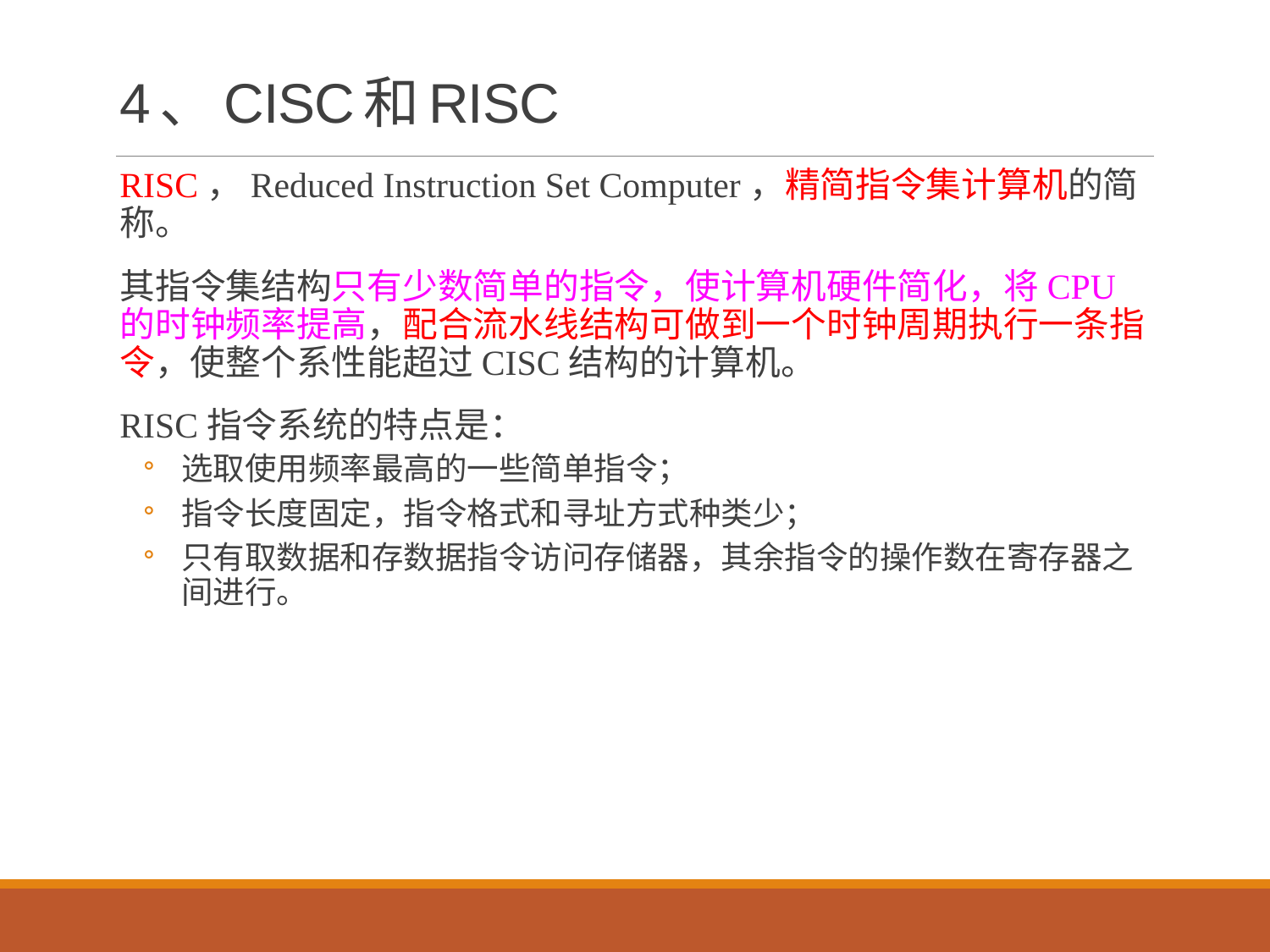

# 4、CISC和RISC
RISC，Reduced Instruction Set Computer，精简指令集计算机的简称。
其指令集结构只有少数简单的指令，使计算机硬件简化，将CPU的时钟频率提高，配合流水线结构可做到一个时钟周期执行一条指令，使整个系性能超过CISC结构的计算机。
RISC指令系统的特点是：
选取使用频率最高的一些简单指令；
指令长度固定，指令格式和寻址方式种类少；
只有取数据和存数据指令访问存储器，其余指令的操作数在寄存器之间进行。